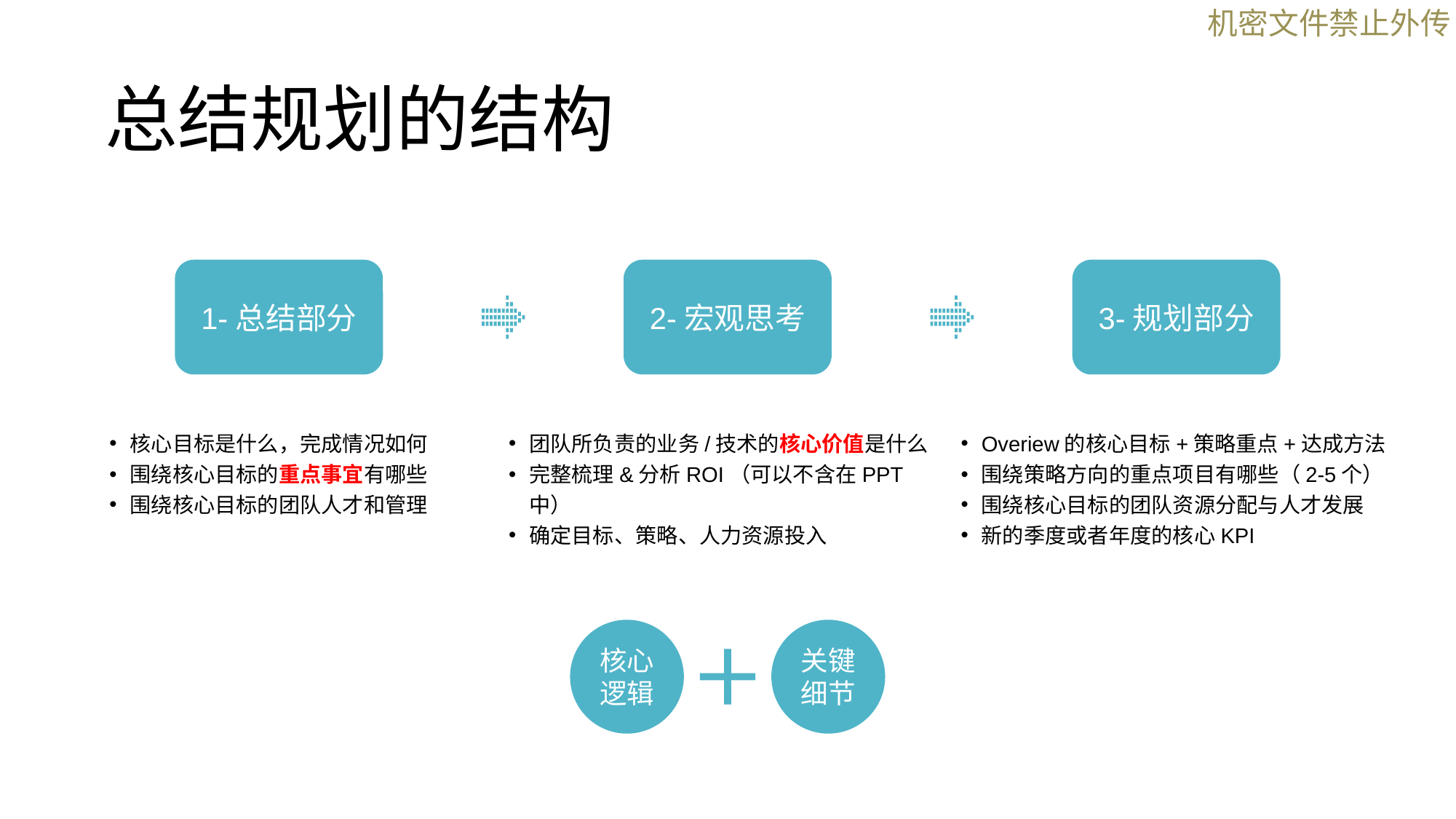

# 总结规划的结构

1-总结部分

2-宏观思考

3-规划部分

核心目标是什么，完成情况如何
围绕核心目标的重点事宜有哪些
围绕核心目标的团队人才和管理
团队所负责的业务/技术的核心价值是什么
完整梳理&分析ROI（可以不含在PPT中）
确定目标、策略、人力资源投入
Overiew的核心目标+策略重点+达成方法
围绕策略方向的重点项目有哪些（2-5个）
围绕核心目标的团队资源分配与人才发展
新的季度或者年度的核心KPI

核心
逻辑

关键细节